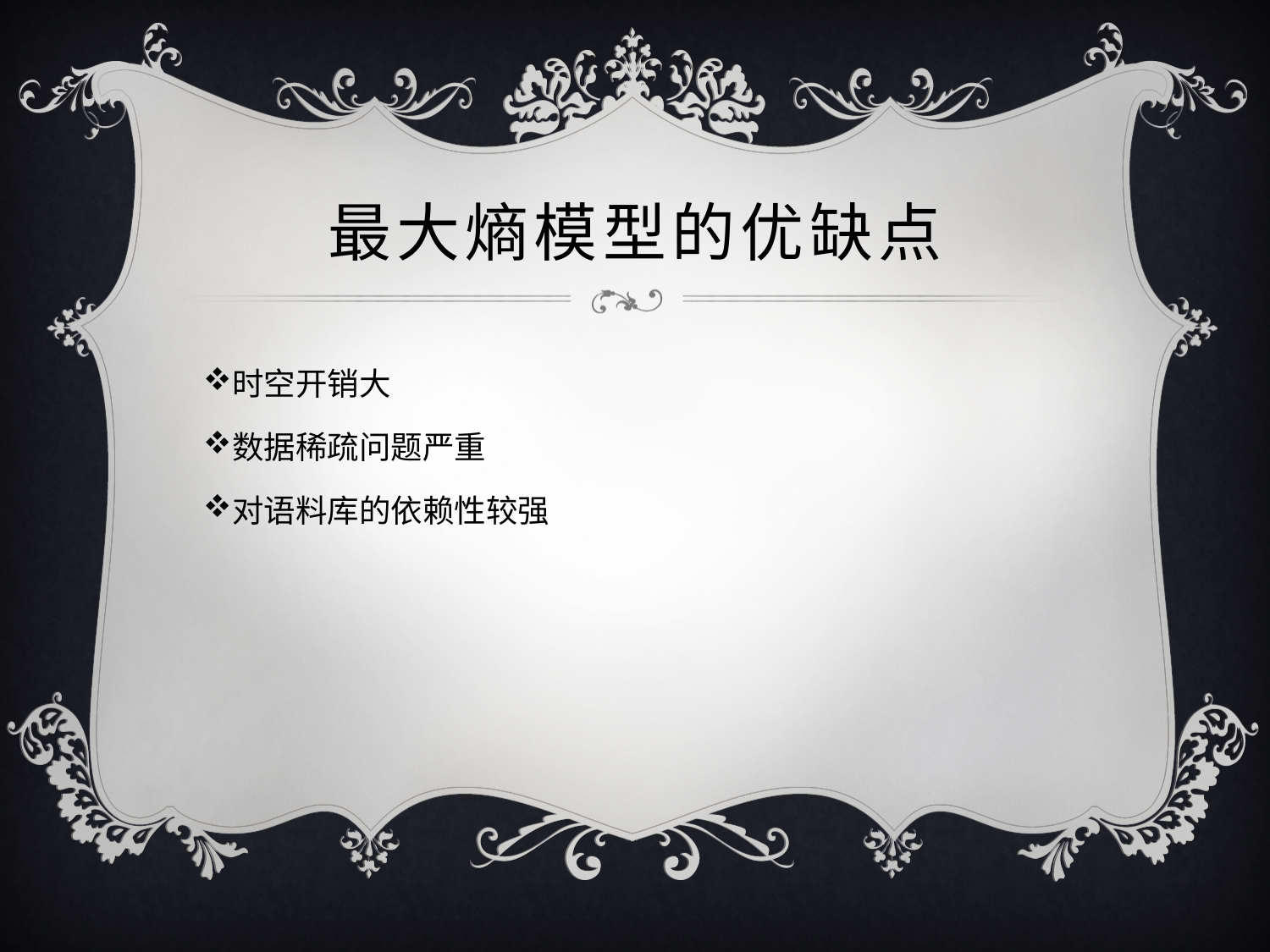

# 最大熵模型的优缺点
时空开销大
数据稀疏问题严重
对语料库的依赖性较强